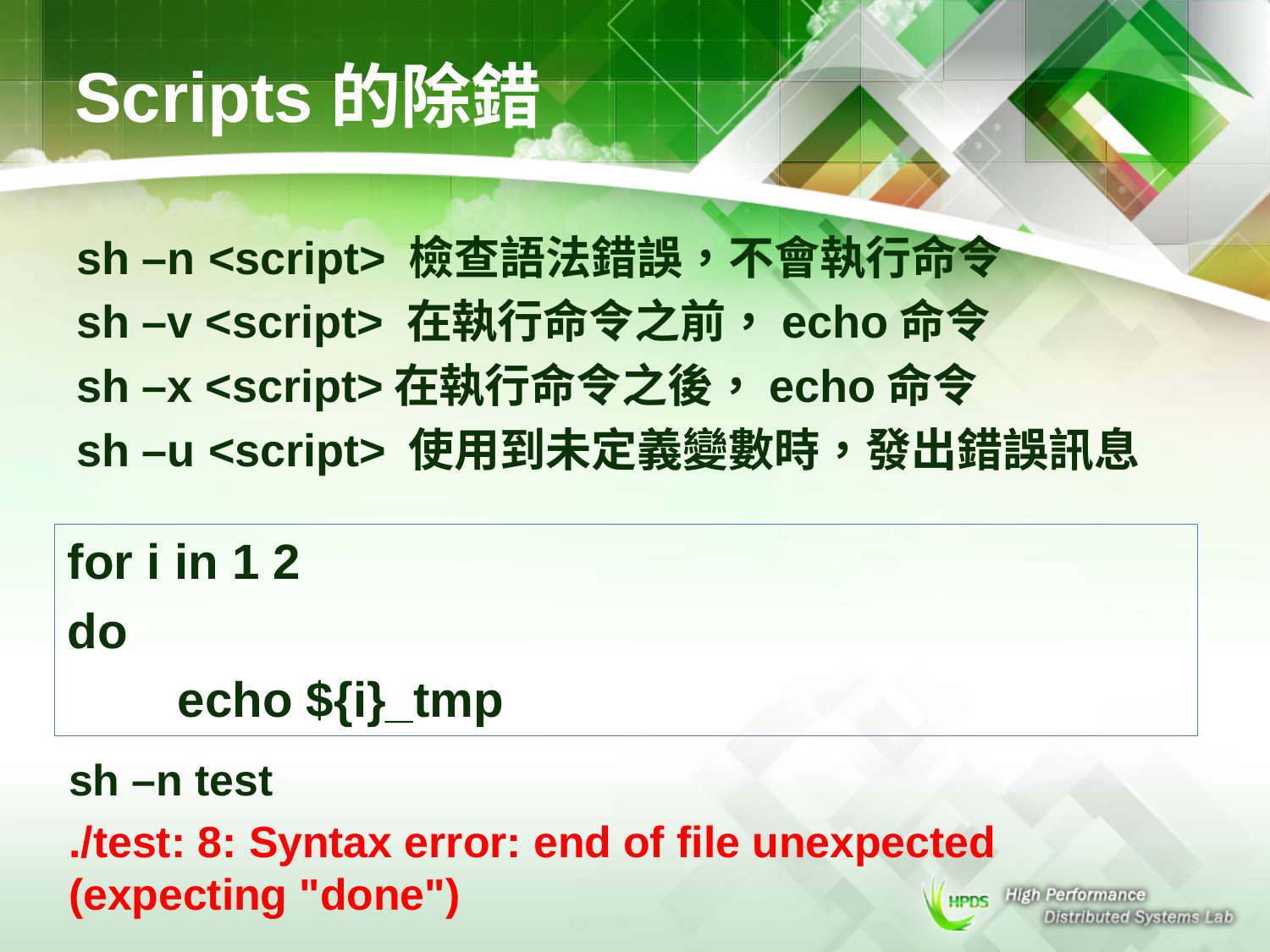

# Scripts的除錯
sh –n <script> 檢查語法錯誤，不會執行命令
sh –v <script> 在執行命令之前，echo命令
sh –x <script>在執行命令之後，echo命令
sh –u <script> 使用到未定義變數時，發出錯誤訊息

for i in 1 2
do
        echo ${i}_tmp
sh –n test
./test: 8: Syntax error: end of file unexpected (expecting "done")